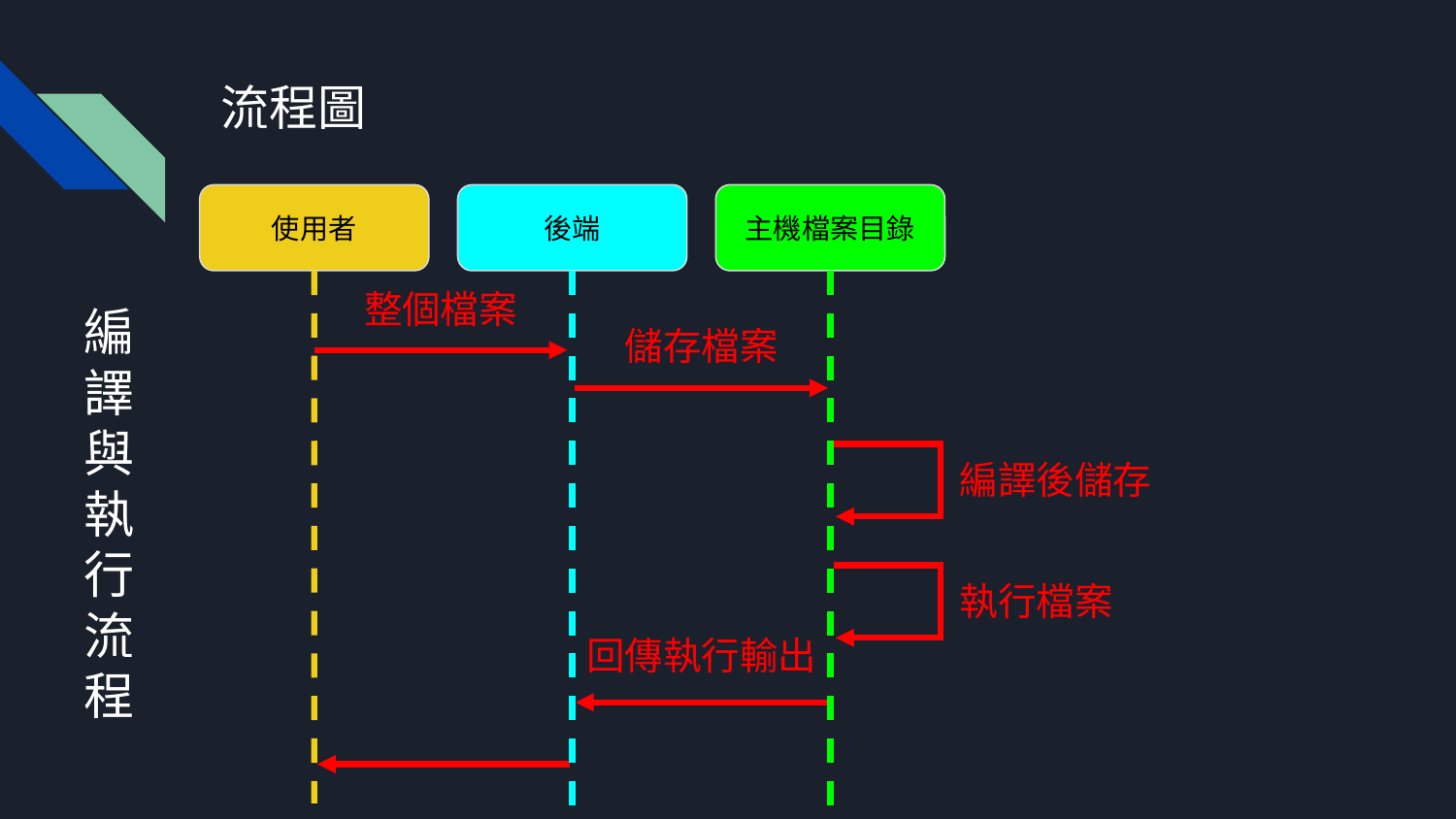

# 流程圖
使用者
後端
主機檔案目錄
整個檔案
編譯
與
執行
流程
儲存檔案
編譯後儲存
執行檔案
回傳執行輸出